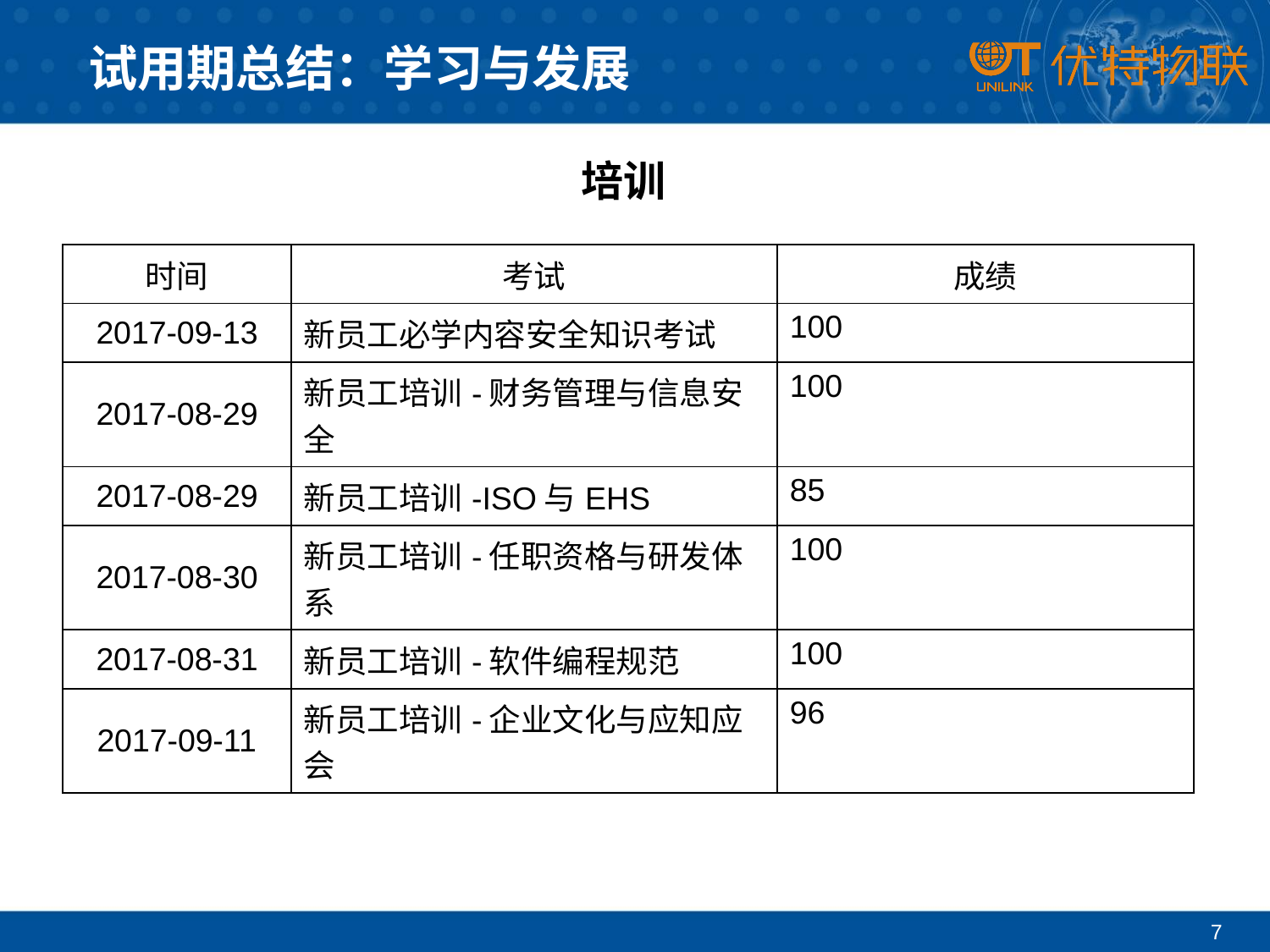

# 试用期总结：学习与发展
培训

| 时间 | 考试 | 成绩 |
| --- | --- | --- |
| 2017-09-13 | 新员工必学内容安全知识考试 | 100 |
| 2017-08-29 | 新员工培训-财务管理与信息安全 | 100 |
| 2017-08-29 | 新员工培训-ISO与EHS | 85 |
| 2017-08-30 | 新员工培训-任职资格与研发体系 | 100 |
| 2017-08-31 | 新员工培训-软件编程规范 | 100 |
| 2017-09-11 | 新员工培训-企业文化与应知应会 | 96 |
7